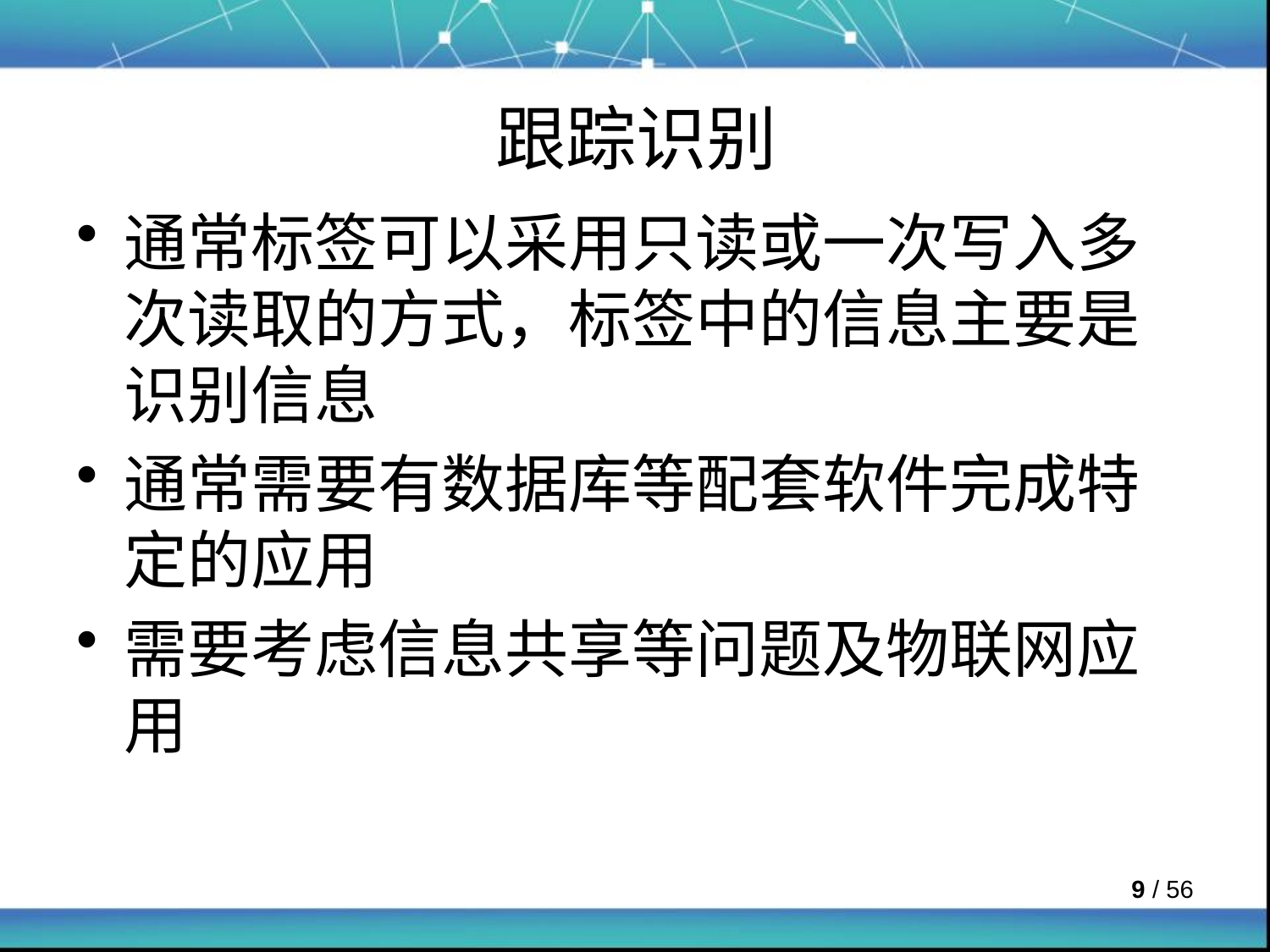

# 跟踪识别
通常标签可以采用只读或一次写入多次读取的方式，标签中的信息主要是识别信息
通常需要有数据库等配套软件完成特定的应用
需要考虑信息共享等问题及物联网应用
9 / 56